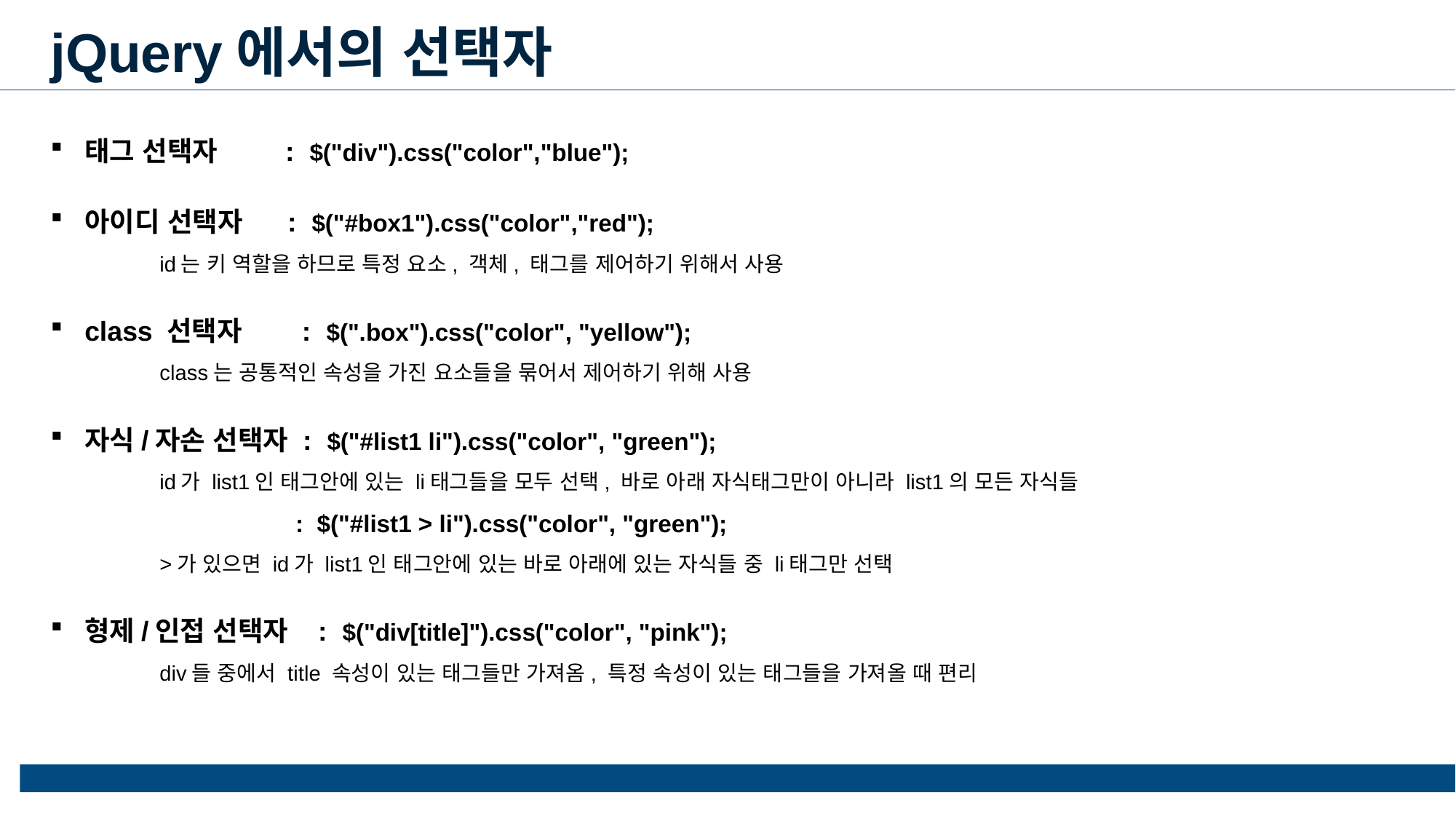

jQuery에서의 선택자
태그 선택자        :  $("div").css("color","blue");

아이디 선택자     :  $("#box1").css("color","red");
	id는 키 역할을 하므로 특정 요소, 객체, 태그를 제어하기 위해서 사용

class 선택자       :  $(".box").css("color", "yellow");
	class는 공통적인 속성을 가진 요소들을 묶어서 제어하기 위해 사용

자식/자손 선택자 :  $("#list1 li").css("color", "green");
	id가 list1인 태그안에 있는 li태그들을 모두 선택, 바로 아래 자식태그만이 아니라 list1의 모든 자식들
		    :  $("#list1 > li").css("color", "green");
	>가 있으면 id가 list1인 태그안에 있는 바로 아래에 있는 자식들 중 li태그만 선택

형제/인접 선택자   :  $("div[title]").css("color", "pink");
    	div들 중에서 title 속성이 있는 태그들만 가져옴, 특정 속성이 있는 태그들을 가져올 때 편리